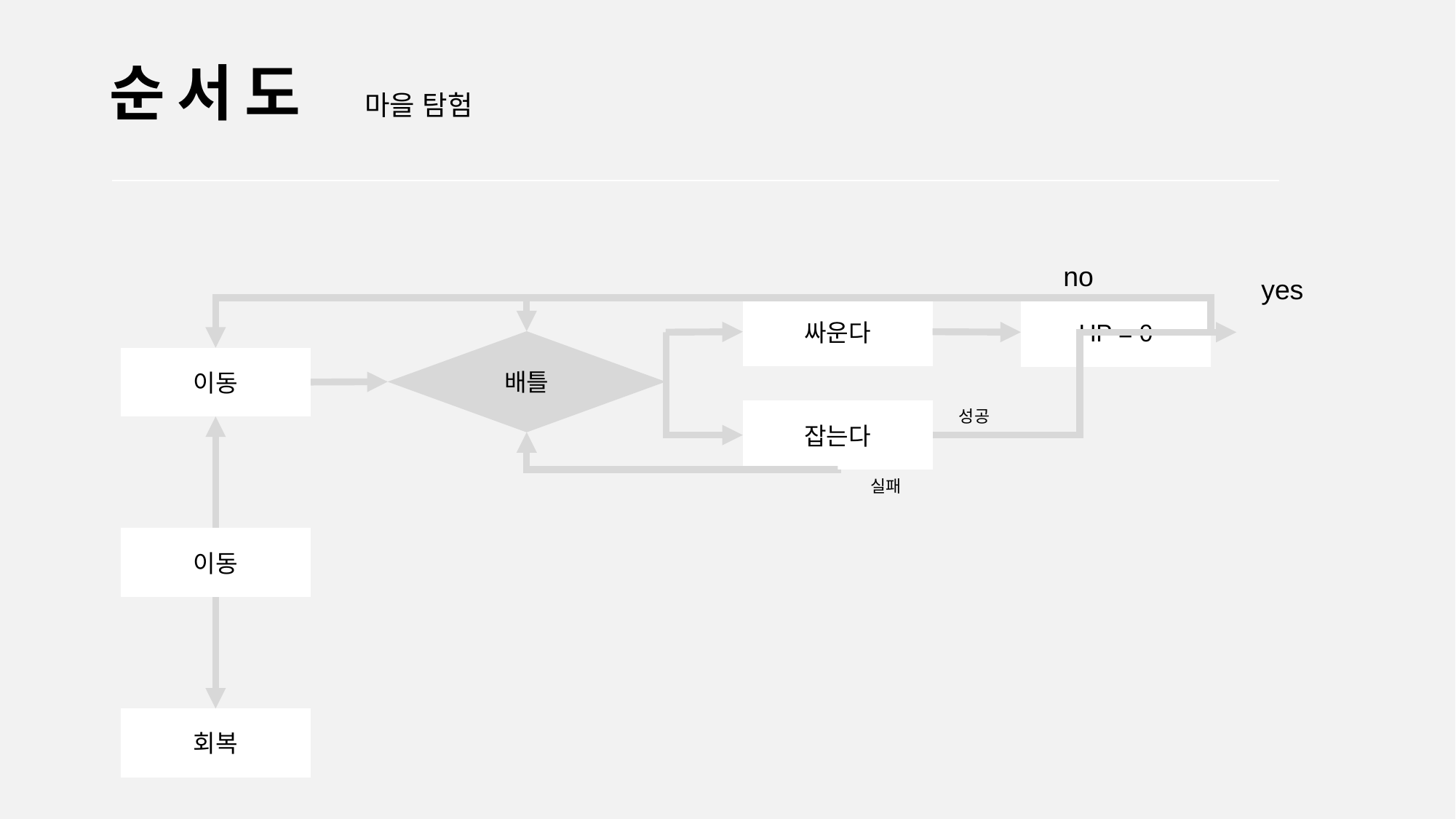

순서도

마을 탐험
no
yes
싸운다
HP = 0
배틀
이동
잡는다
성공
실패
이동
회복